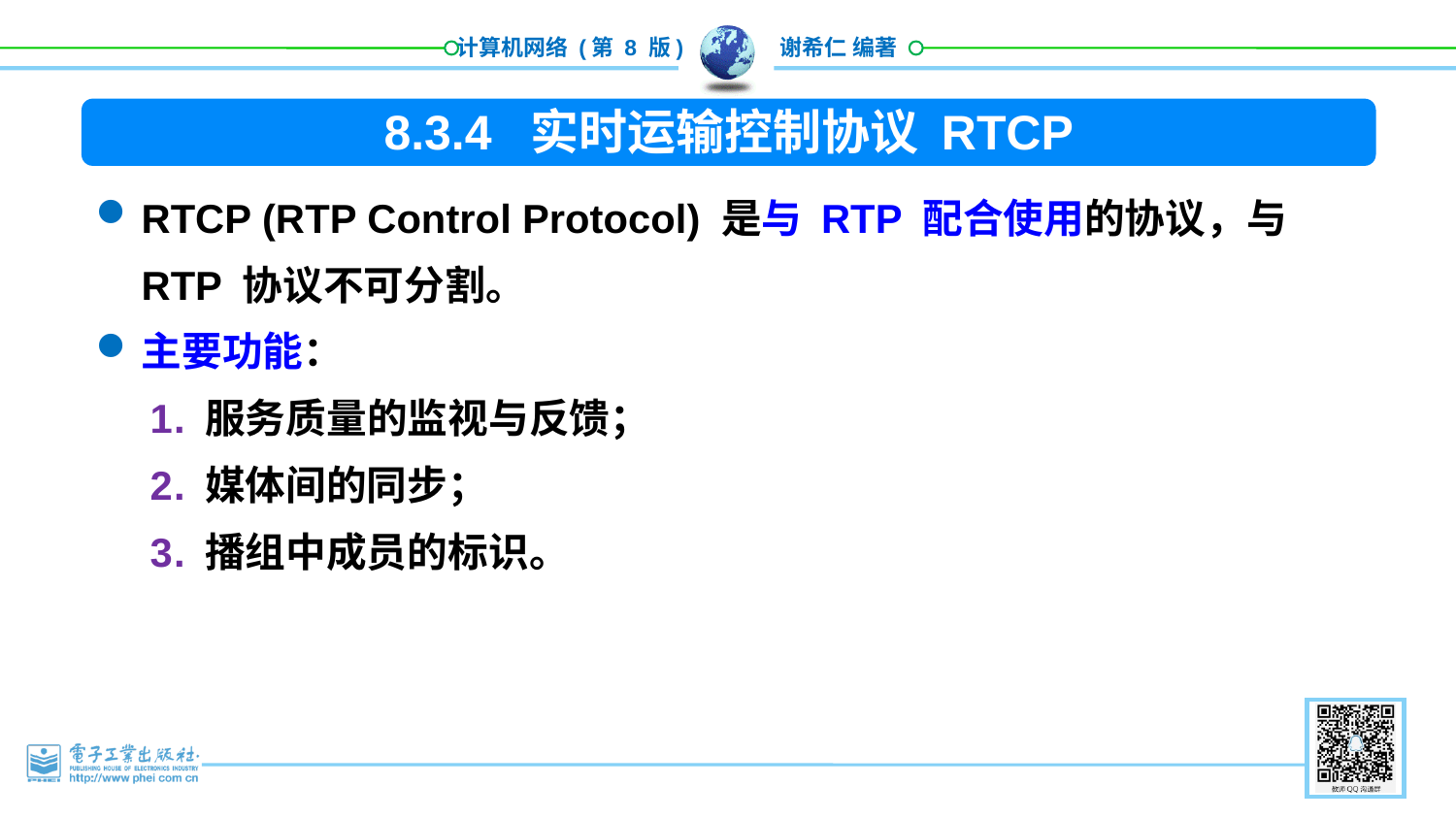

8.3.4  实时运输控制协议 RTCP

RTCP (RTP Control Protocol) 是与 RTP 配合使用的协议，与 RTP 协议不可分割。
主要功能：
服务质量的监视与反馈；
媒体间的同步；
播组中成员的标识。